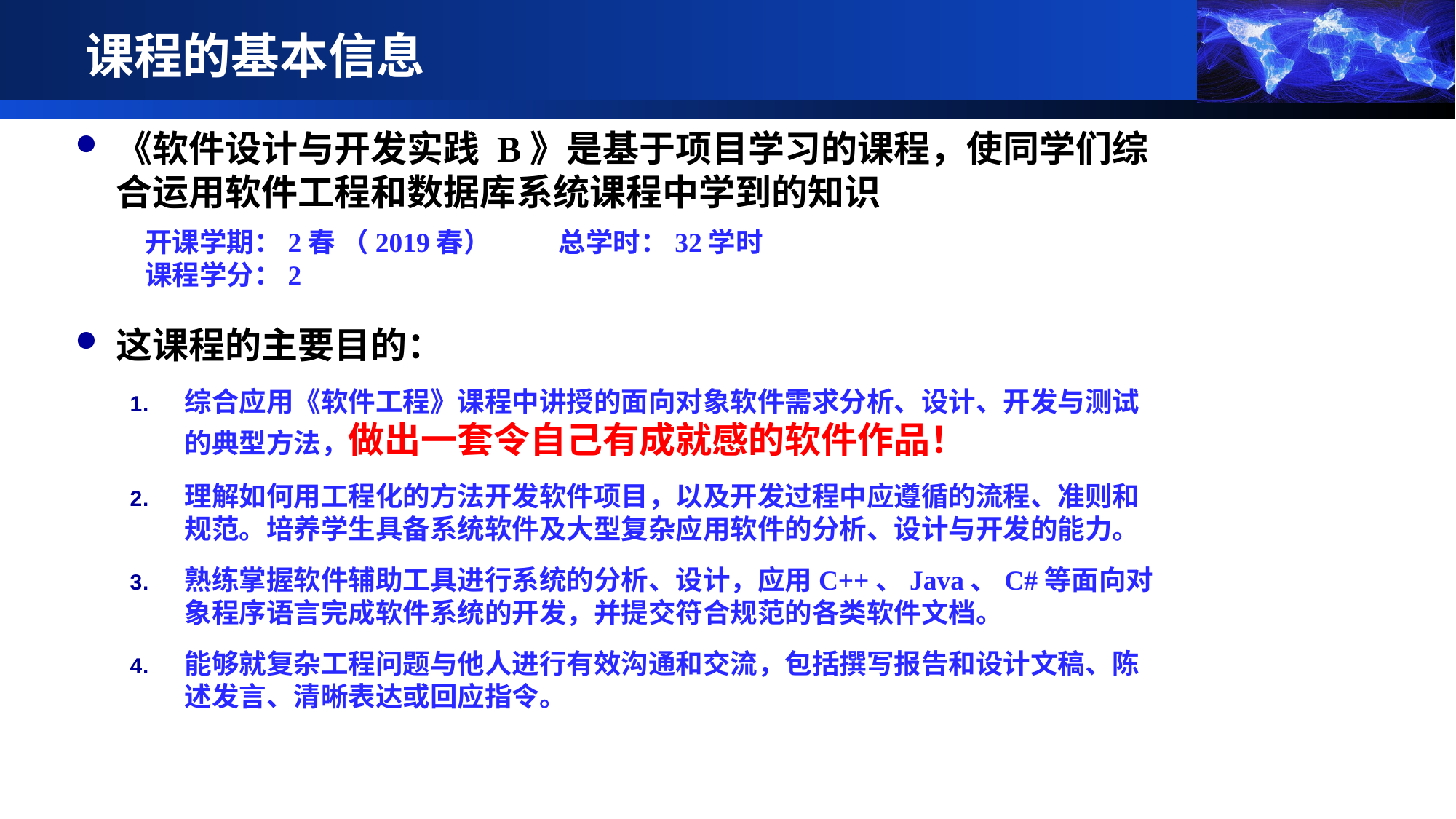

# 课程的基本信息
《软件设计与开发实践 B》是基于项目学习的课程，使同学们综合运用软件工程和数据库系统课程中学到的知识

这课程的主要目的：
综合应用《软件工程》课程中讲授的面向对象软件需求分析、设计、开发与测试的典型方法，做出一套令自己有成就感的软件作品！
理解如何用工程化的方法开发软件项目，以及开发过程中应遵循的流程、准则和规范。培养学生具备系统软件及大型复杂应用软件的分析、设计与开发的能力。
熟练掌握软件辅助工具进行系统的分析、设计，应用C++、Java、C#等面向对象程序语言完成软件系统的开发，并提交符合规范的各类软件文档。
能够就复杂工程问题与他人进行有效沟通和交流，包括撰写报告和设计文稿、陈述发言、清晰表达或回应指令。

 开课学期：2春 （2019春）           总学时：32学时
 课程学分：2